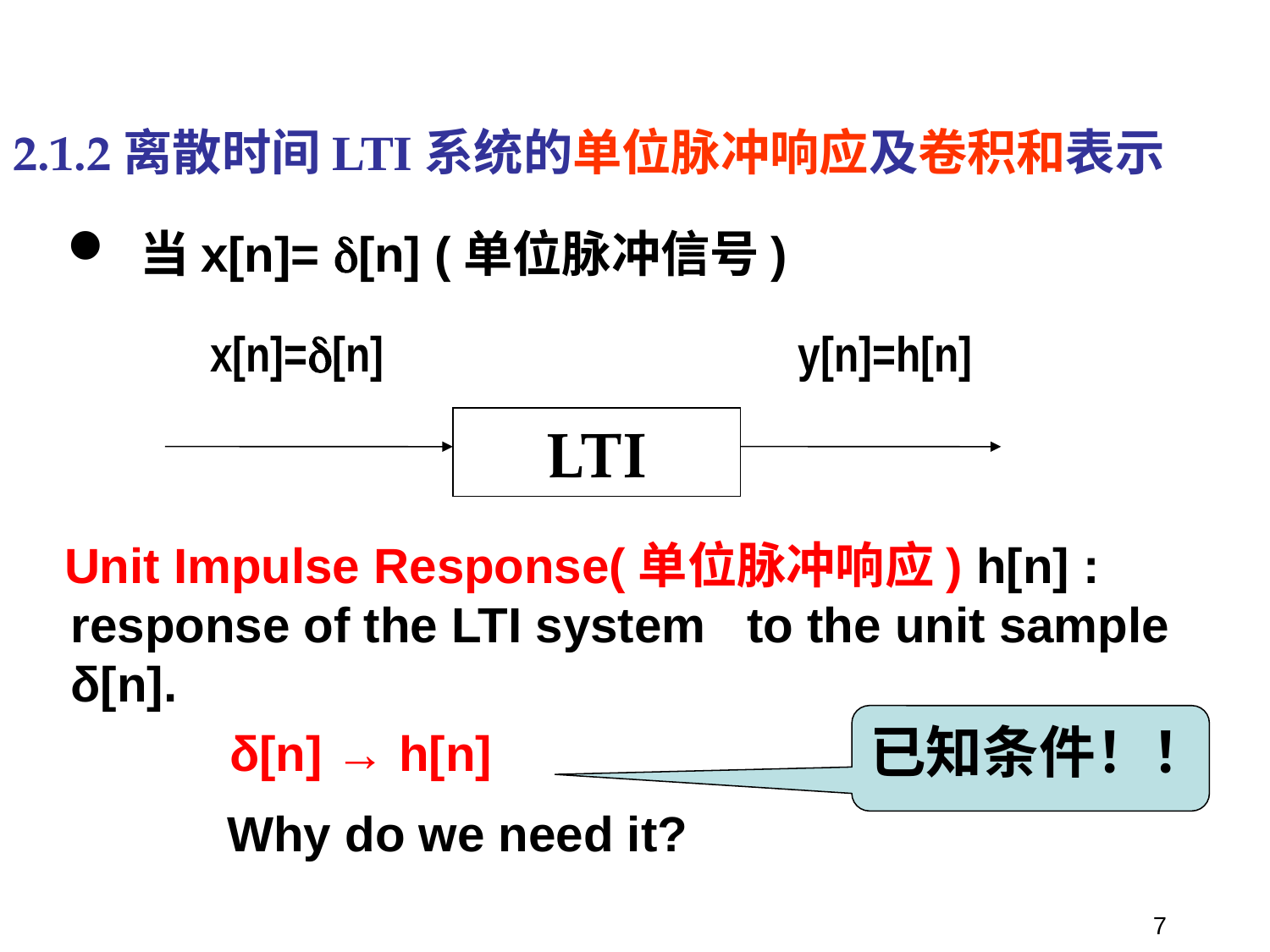

2.1.2离散时间LTI系统的单位脉冲响应及卷积和表示
 当x[n]= δ[n] (单位脉冲信号)
x[n]=δ[n]
y[n]=h[n]
LTI

   Unit Impulse Response(单位脉冲响应) h[n] : response of the LTI system   to the unit sample δ[n].
               δ[n] → h[n]

已知条件！！
Why do we need it?
7
7